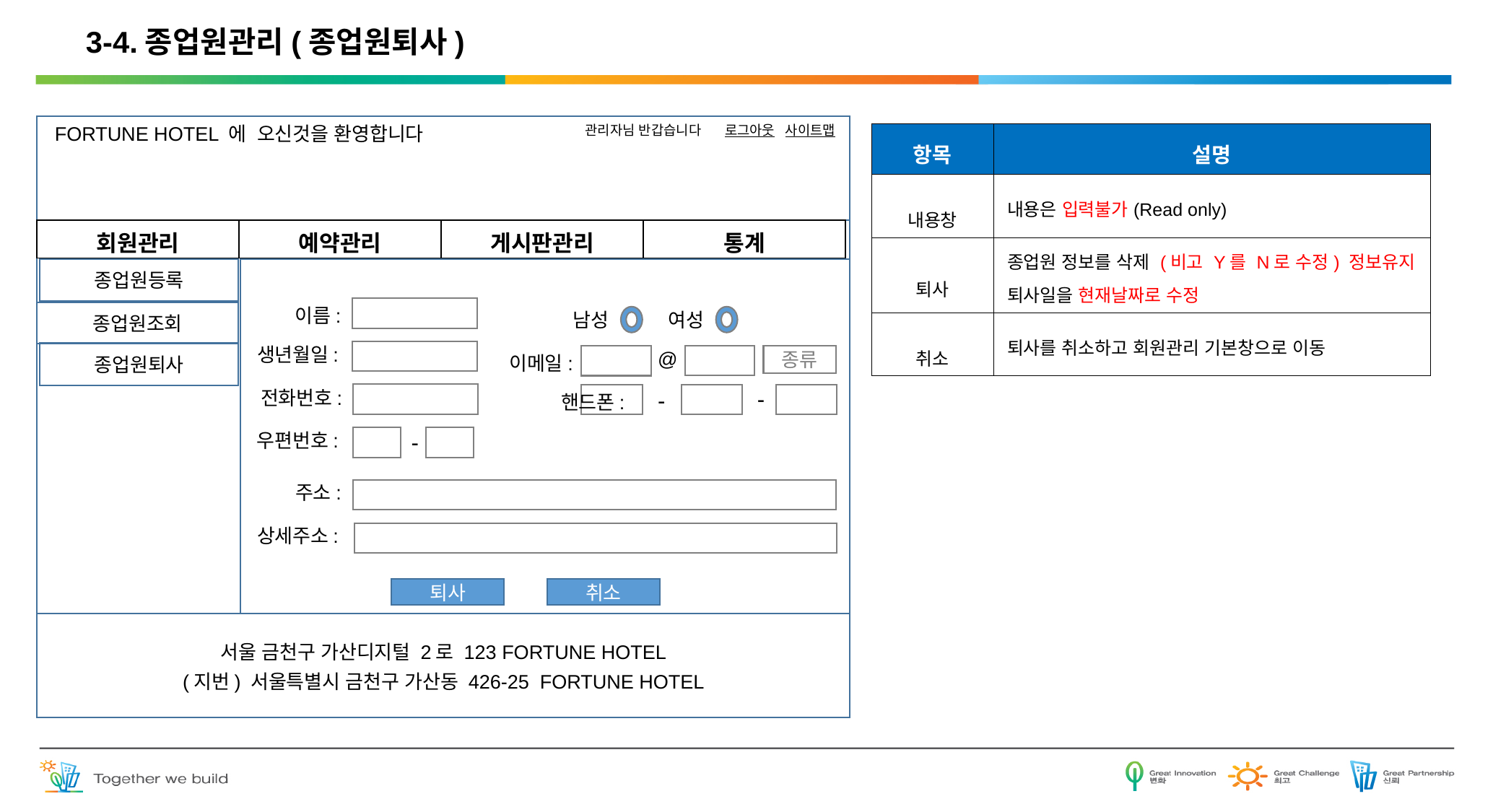

# 3-4.종업원관리(종업원퇴사)
FORTUNE HOTEL 에  오신것을 환영합니다

관리자님 반갑습니다
로그아웃
사이트맵

| 항목 | 설명 |
| --- | --- |
| 내용창 | 내용은 입력불가(Read only) |
| 퇴사 | 종업원 정보를 삭제 (비고 Y를 N로 수정) 정보유지 퇴사일을 현재날짜로 수정 |
| 취소 | 퇴사를 취소하고 회원관리 기본창으로 이동 |
| 회원관리 | 예약관리 | 게시판관리 | 통계 |
| --- | --- | --- | --- |
종업원등록

이름:

종업원조회
남성
여성

생년월일:

@
종업원퇴사

종류

이메일:
전화번호:
-
-

	핸드폰:
-
우편번호:

주소:

상세주소:

퇴사
취소

서울 금천구 가산디지털 2로 123 FORTUNE HOTEL
(지번) 서울특별시 금천구 가산동 426-25  FORTUNE HOTEL